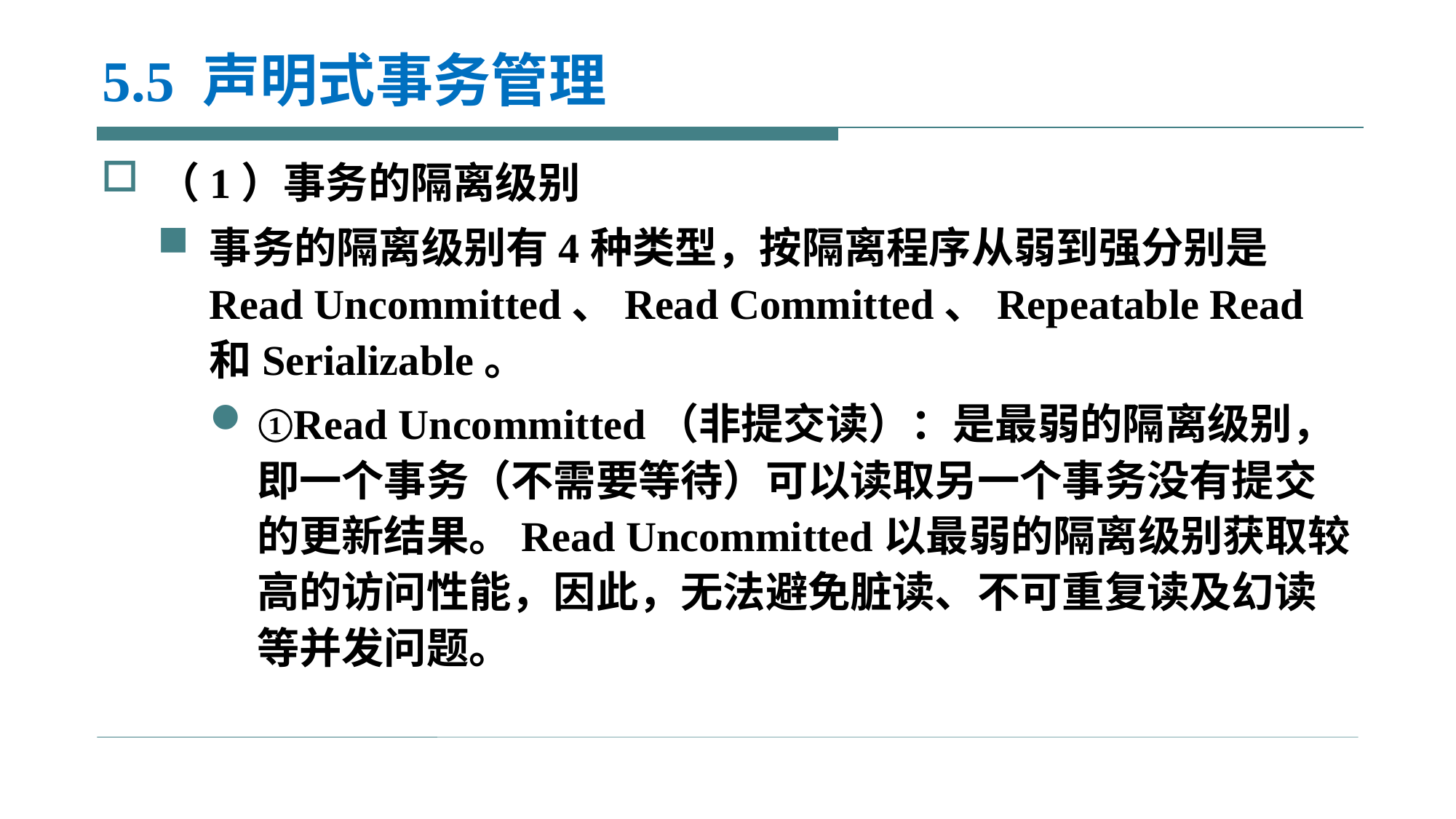

# 5.5 声明式事务管理
（1）事务的隔离级别
事务的隔离级别有4种类型，按隔离程序从弱到强分别是Read Uncommitted、Read Committed、Repeatable Read和Serializable。
①Read Uncommitted（非提交读）：是最弱的隔离级别，即一个事务（不需要等待）可以读取另一个事务没有提交的更新结果。Read Uncommitted以最弱的隔离级别获取较高的访问性能，因此，无法避免脏读、不可重复读及幻读等并发问题。

25